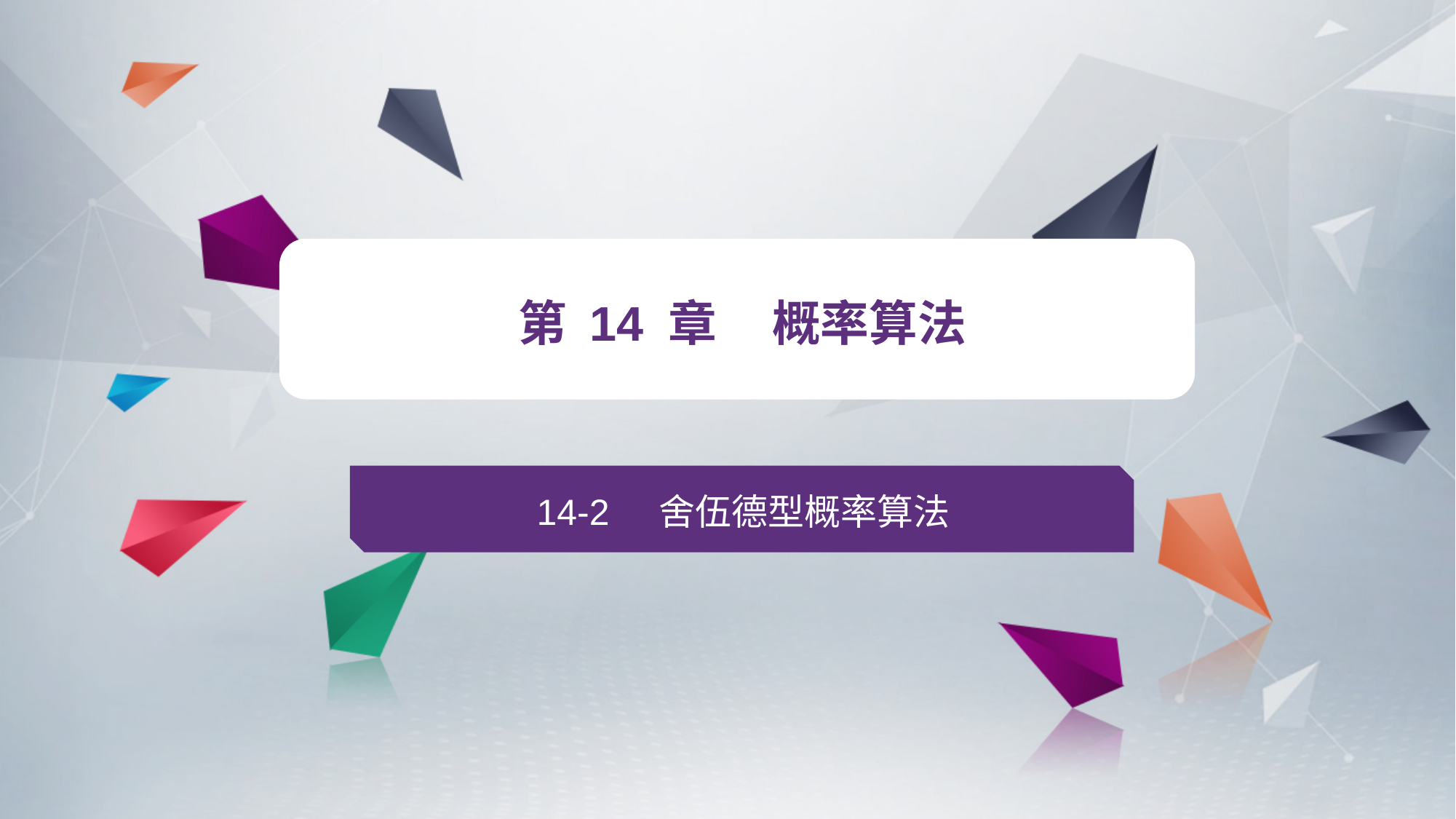

v
第 14 章     概率算法

14-2    舍伍德型概率算法